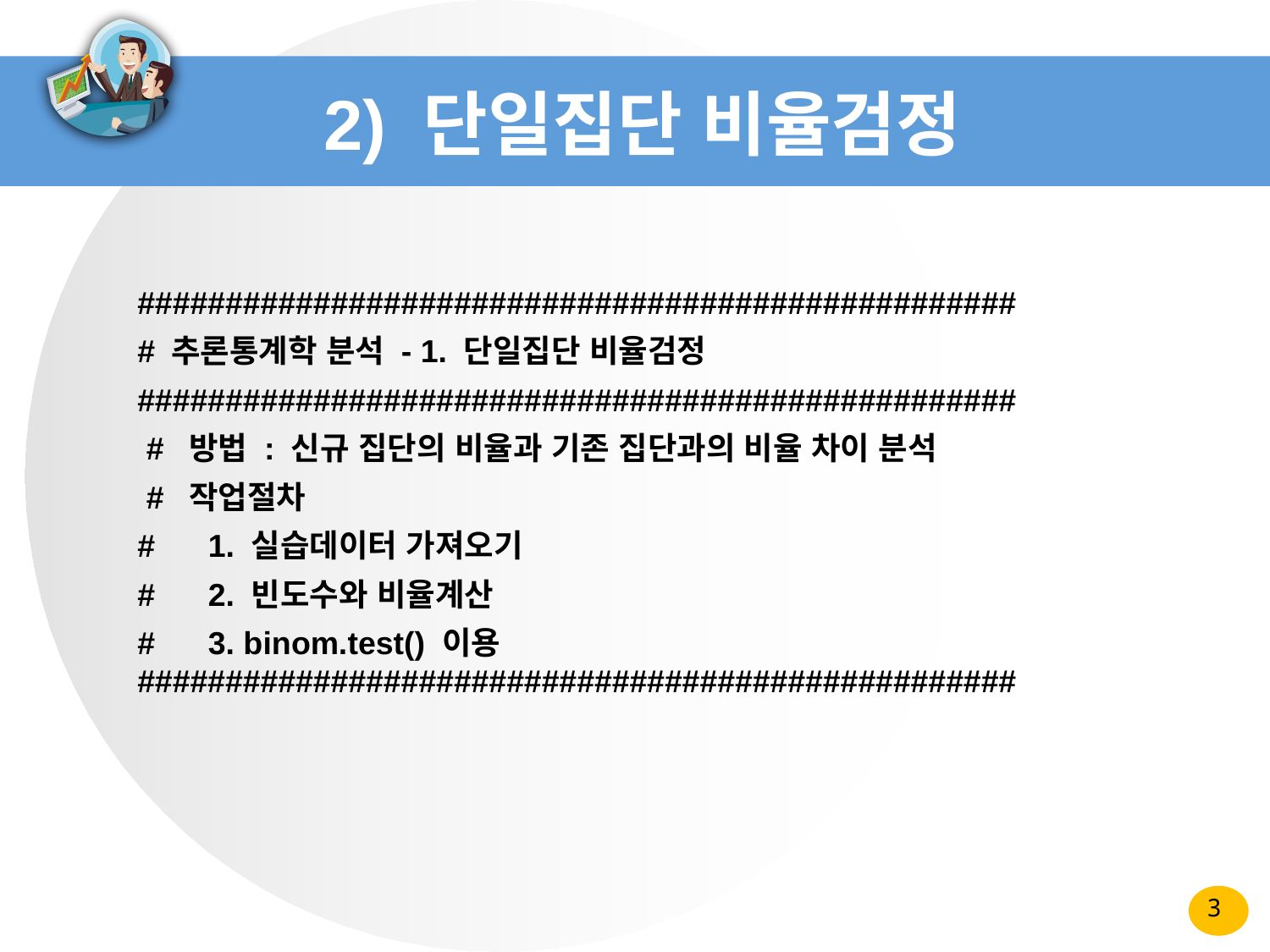

# 2) 단일집단 비율검정
##################################################
# 추론통계학 분석 - 1. 단일집단 비율검정
##################################################
 #  방법 : 신규 집단의 비율과 기존 집단과의 비율 차이 분석
 #  작업절차
#      1. 실습데이터 가져오기
#      2. 빈도수와 비율계산
#      3. binom.test() 이용 ##################################################
3